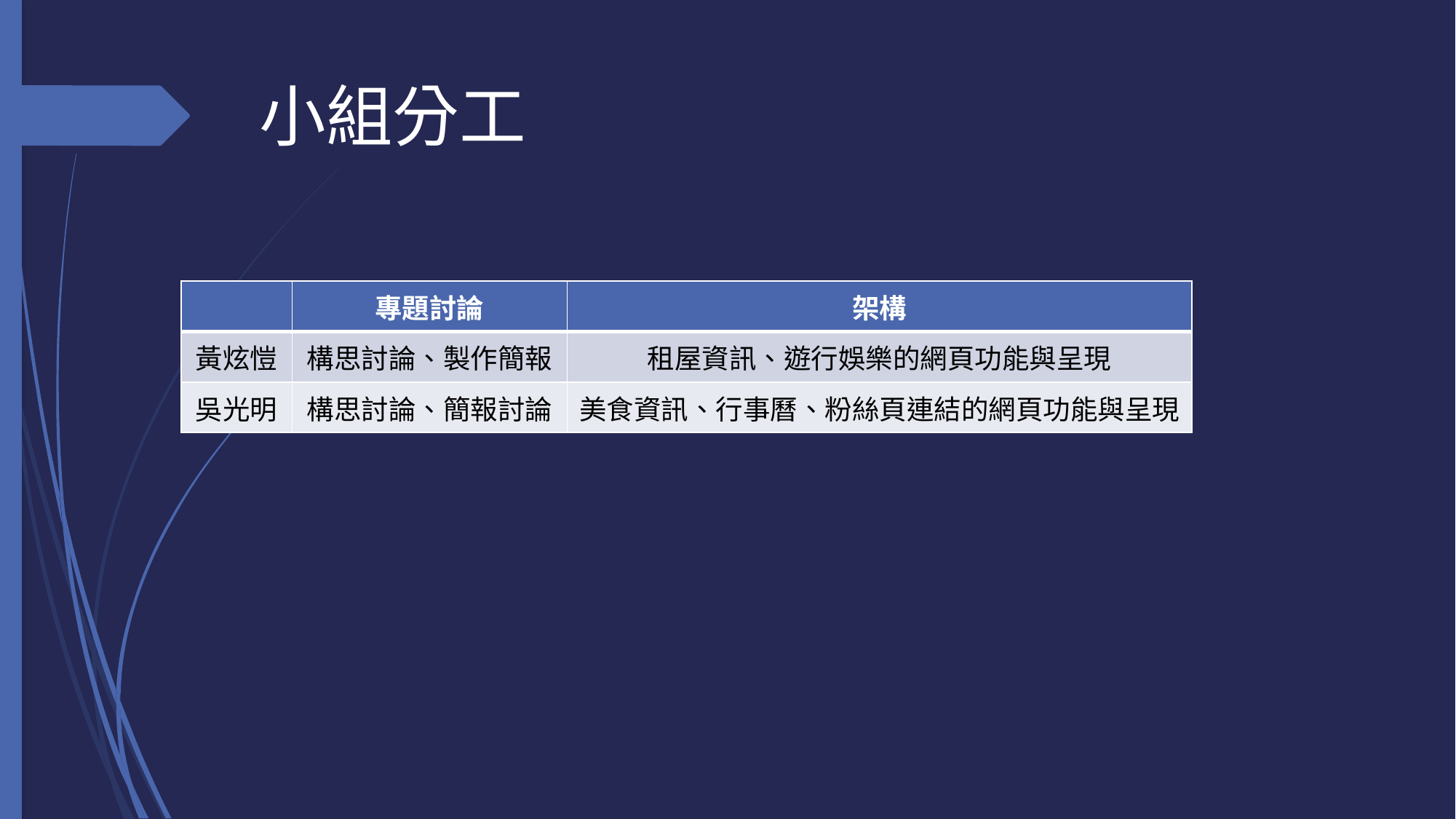

# 小組分工
|  | 專題討論 | 架構 |
| --- | --- | --- |
| 黃炫愷 | 構思討論、製作簡報 | 租屋資訊、遊行娛樂的網頁功能與呈現 |
| 吳光明 | 構思討論、簡報討論 | 美食資訊、行事曆、粉絲頁連結的網頁功能與呈現 |